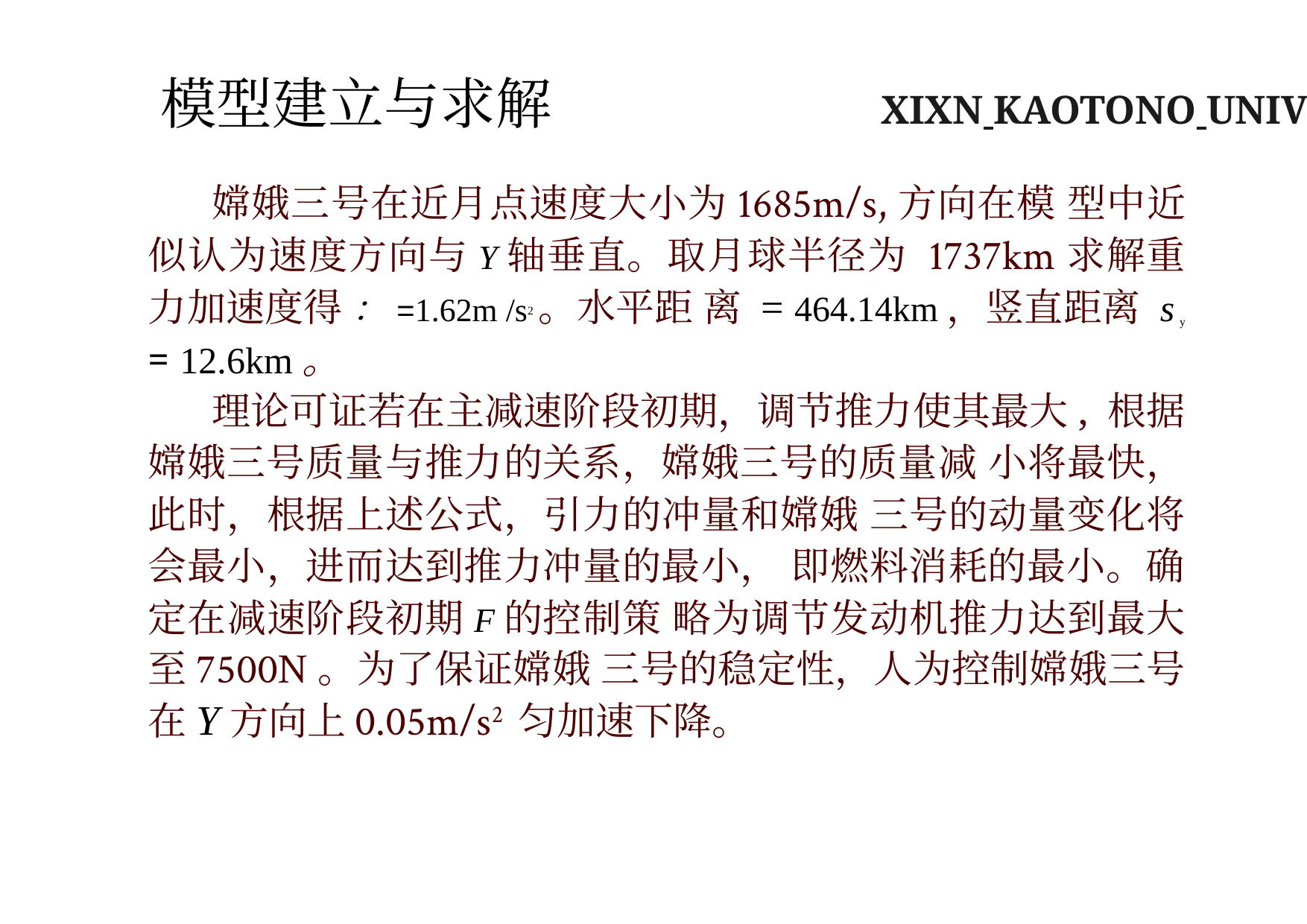

模型建立与求解                      XIXN KAOTONO UNIV6RSI^<
嫦娥三号在近月点速度大小为1685m/s,方向在模 型中近似认为速度方向与Y轴垂直。取月球半径为 1737km求解重力加速度得 ：=1.62m /s2。水平距 离 = 464.14km，竖直距离 s y = 12.6km。
理论可证若在主减速阶段初期，调节推力使其最大, 根据嫦娥三号质量与推力的关系，嫦娥三号的质量减 小将最快，此时，根据上述公式，引力的冲量和嫦娥 三号的动量变化将会最小，进而达到推力冲量的最小， 即燃料消耗的最小。确定在减速阶段初期F的控制策 略为调节发动机推力达到最大至7500N。为了保证嫦娥 三号的稳定性，人为控制嫦娥三号在Y方向上0.05m/s2 匀加速下降。